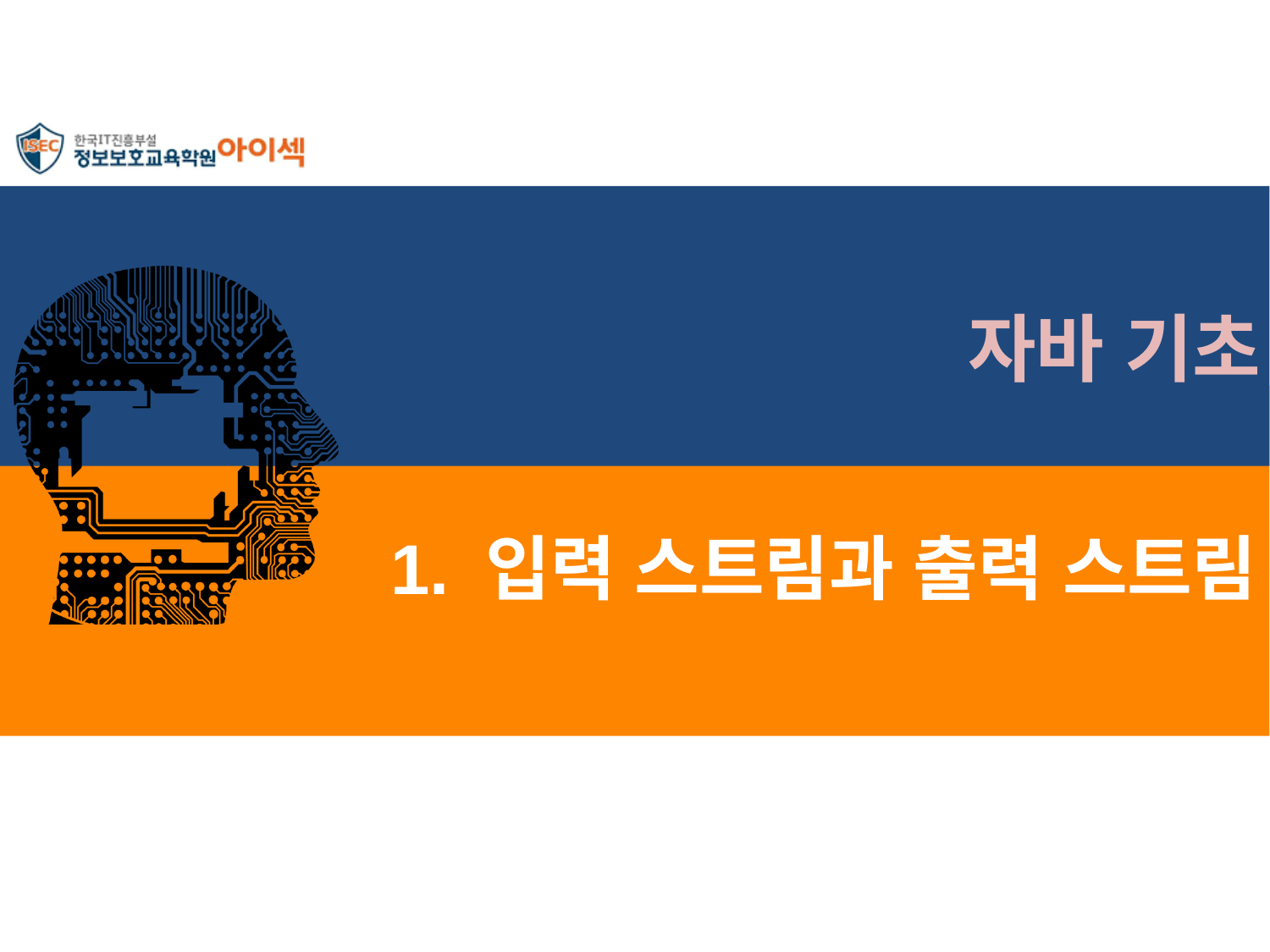

자바 기초
# 1. 입력 스트림과 출력 스트림